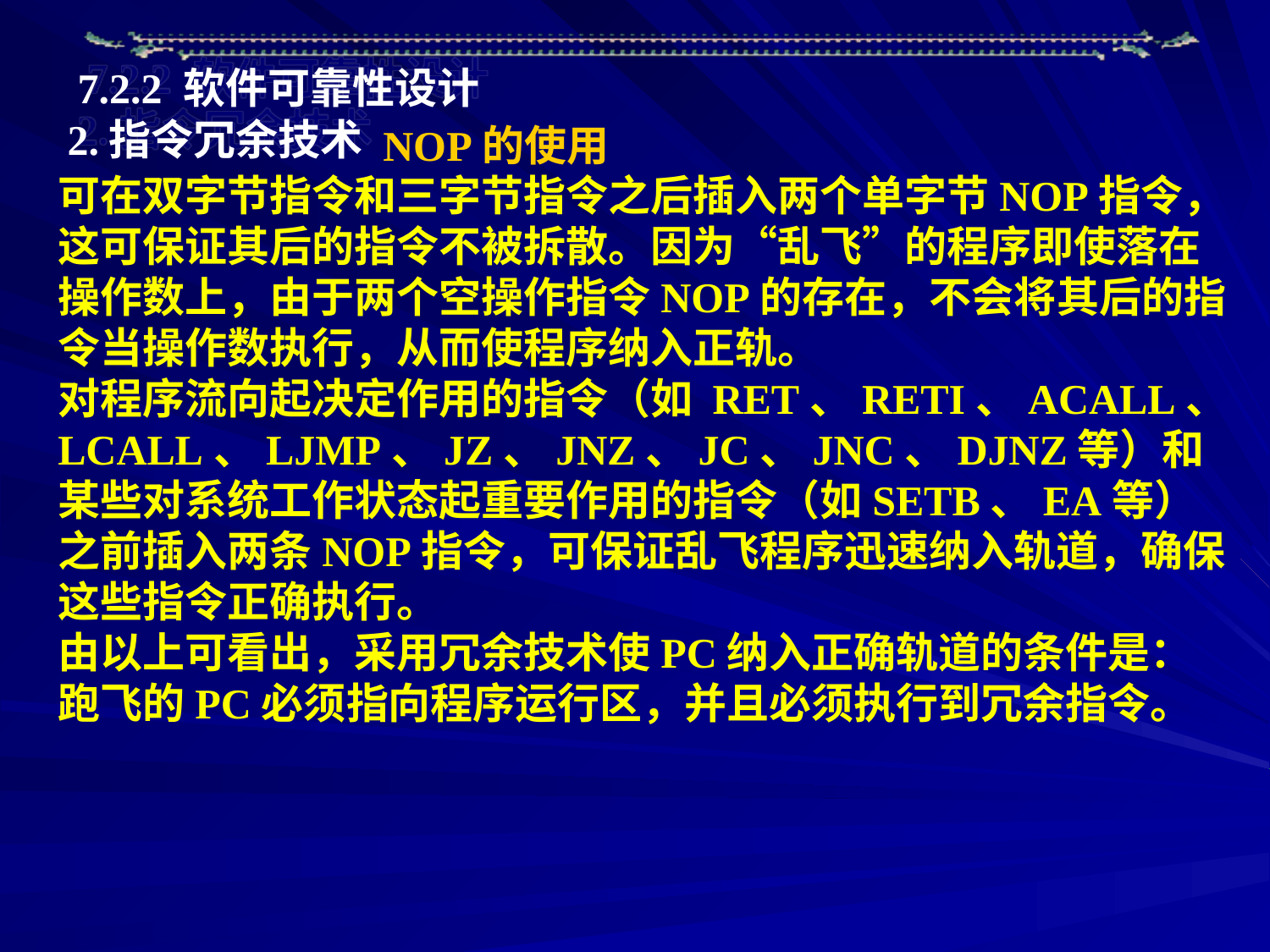

7.2.2 软件可靠性设计
2.指令冗余技术
NOP的使用
可在双字节指令和三字节指令之后插入两个单字节NOP指令，这可保证其后的指令不被拆散。因为“乱飞”的程序即使落在操作数上，由于两个空操作指令NOP的存在，不会将其后的指令当操作数执行，从而使程序纳入正轨。
对程序流向起决定作用的指令（如 RET、RETI、ACALL、LCALL、LJMP、JZ、JNZ、JC、JNC、DJNZ等）和某些对系统工作状态起重要作用的指令（如SETB、EA等）之前插入两条NOP指令，可保证乱飞程序迅速纳入轨道，确保这些指令正确执行。
由以上可看出，采用冗余技术使PC纳入正确轨道的条件是：跑飞的PC必须指向程序运行区，并且必须执行到冗余指令。